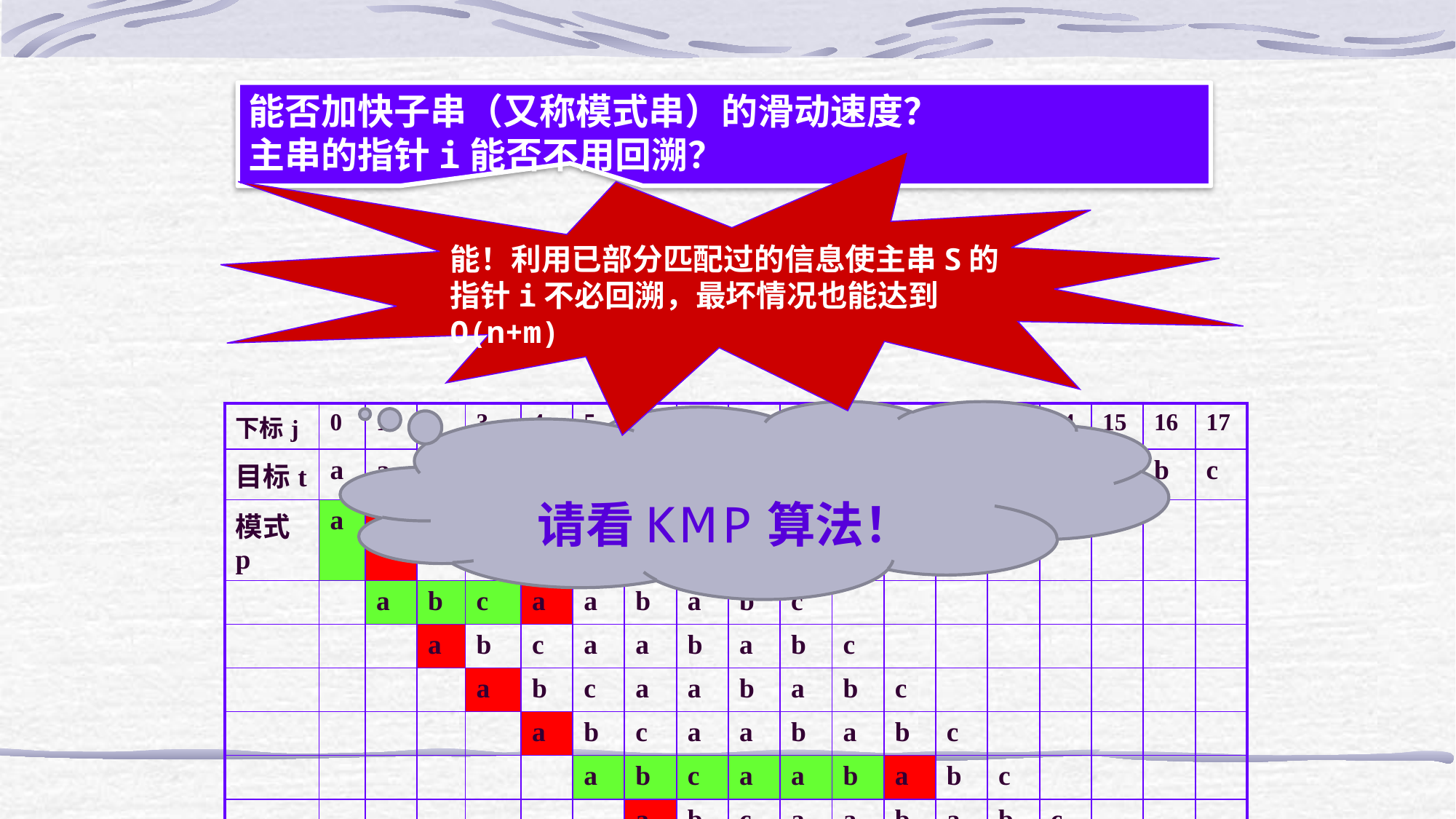

能否加快子串（又称模式串）的滑动速度？
主串的指针i能否不用回溯？
能！利用已部分匹配过的信息使主串S的指针i不必回溯，最坏情况也能达到O(n+m)
请看KMP算法！
| 下标j | 0 | 1 | 2 | 3 | 4 | 5 | 6 | 7 | 8 | 9 | 10 | 11 | 12 | 13 | 14 | 15 | 16 | 17 |
| --- | --- | --- | --- | --- | --- | --- | --- | --- | --- | --- | --- | --- | --- | --- | --- | --- | --- | --- |
| 目标t | a | a | b | c | b | a | b | c | a | a | b | c | a | a | b | a | b | c |
| 模式p | a | b | c | a | a | b | a | b | c |  |  |  |  |  |  |  |  |  |
|  |  | a | b | c | a | a | b | a | b | c |  |  |  |  |  |  |  |  |
|  |  |  | a | b | c | a | a | b | a | b | c |  |  |  |  |  |  |  |
|  |  |  |  | a | b | c | a | a | b | a | b | c |  |  |  |  |  |  |
|  |  |  |  |  | a | b | c | a | a | b | a | b | c |  |  |  |  |  |
|  |  |  |  |  |  | a | b | c | a | a | b | a | b | c |  |  |  |  |
|  |  |  |  |  |  |  | a | b | c | a | a | b | a | b | c |  |  |  |
14